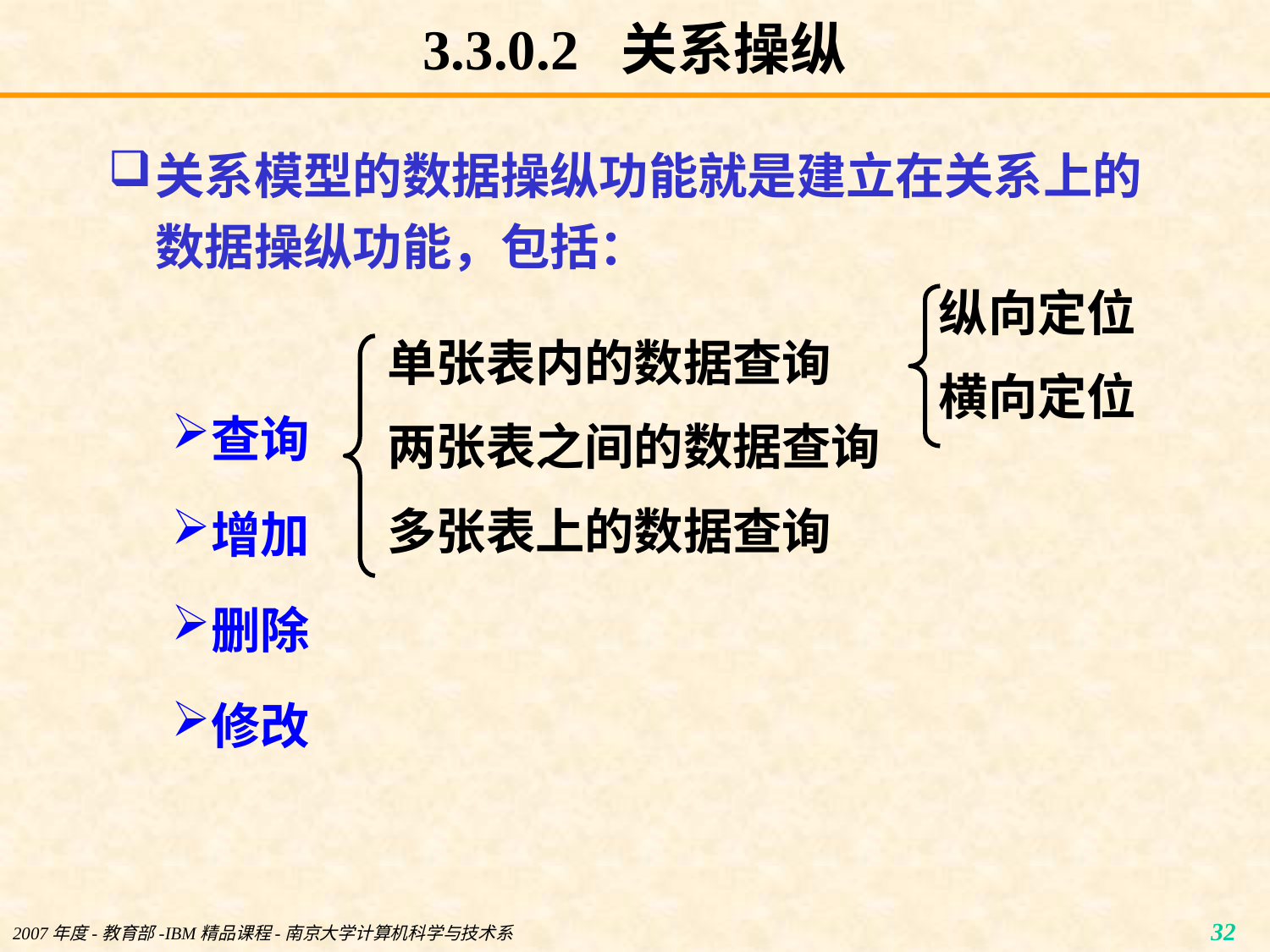

# 3.3.0.2  关系操纵
关系模型的数据操纵功能就是建立在关系上的数据操纵功能，包括：

查询
增加
删除
修改
纵向定位
横向定位

单张表内的数据查询
两张表之间的数据查询
多张表上的数据查询

32
2007年度-教育部-IBM精品课程-南京大学计算机科学与技术系